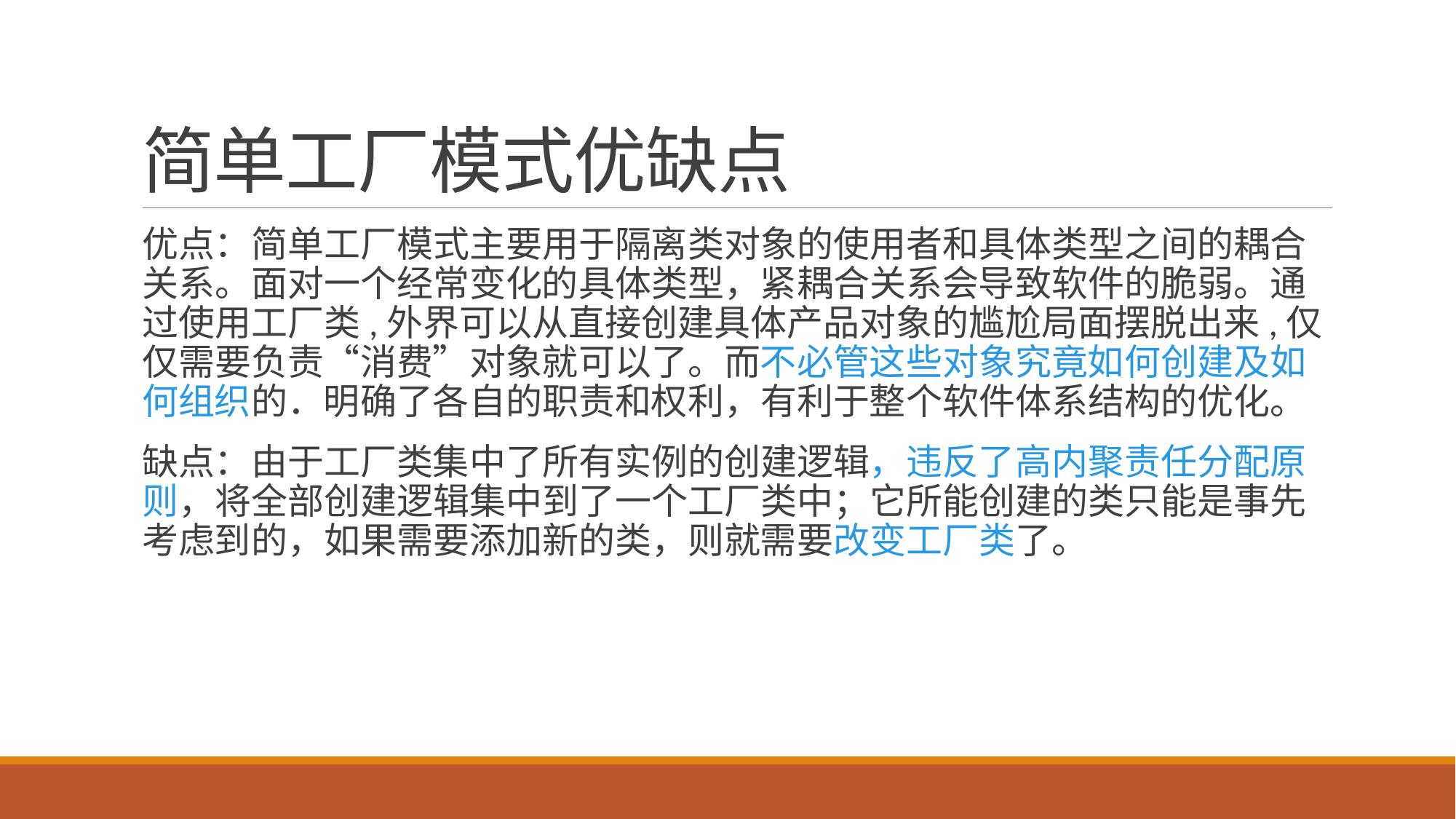

# 简单工厂模式优缺点
优点：简单工厂模式主要用于隔离类对象的使用者和具体类型之间的耦合关系。面对一个经常变化的具体类型，紧耦合关系会导致软件的脆弱。通过使用工厂类,外界可以从直接创建具体产品对象的尴尬局面摆脱出来,仅仅需要负责“消费”对象就可以了。而不必管这些对象究竟如何创建及如何组织的．明确了各自的职责和权利，有利于整个软件体系结构的优化。
缺点：由于工厂类集中了所有实例的创建逻辑，违反了高内聚责任分配原则，将全部创建逻辑集中到了一个工厂类中；它所能创建的类只能是事先考虑到的，如果需要添加新的类，则就需要改变工厂类了。